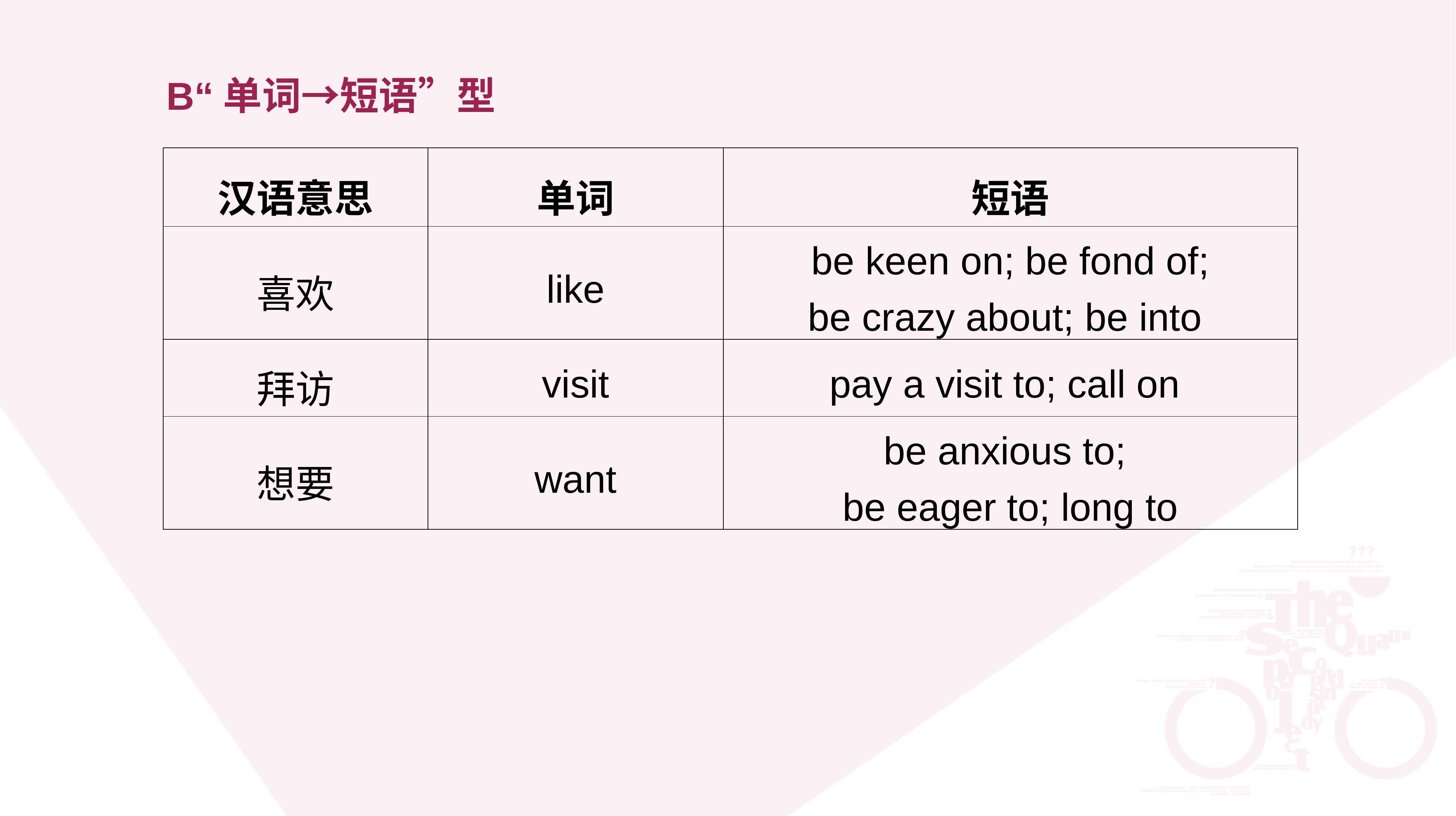

B“单词→短语”型
| 汉语意思 | 单词 | 短语 |
| --- | --- | --- |
| 喜欢 | like | be keen on; be fond of; be crazy about; be into |
| 拜访 | visit | pay a visit to; call on |
| 想要 | want | be anxious to; be eager to; long to |